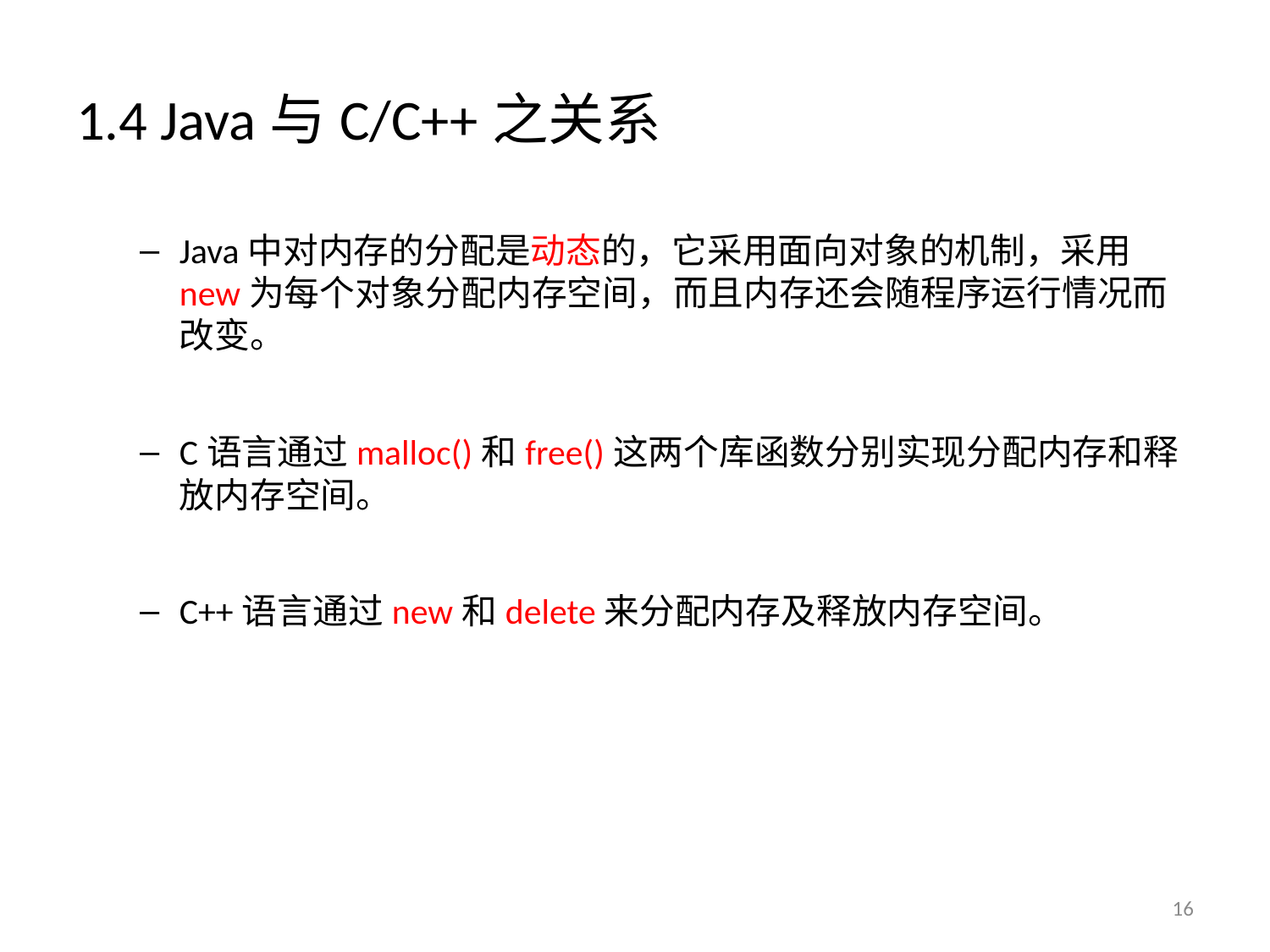

# 1.4 Java与C/C++之关系
Java中对内存的分配是动态的，它采用面向对象的机制，采用new为每个对象分配内存空间，而且内存还会随程序运行情况而改变。

C语言通过malloc()和free()这两个库函数分别实现分配内存和释放内存空间。

C++语言通过new和delete来分配内存及释放内存空间。
16